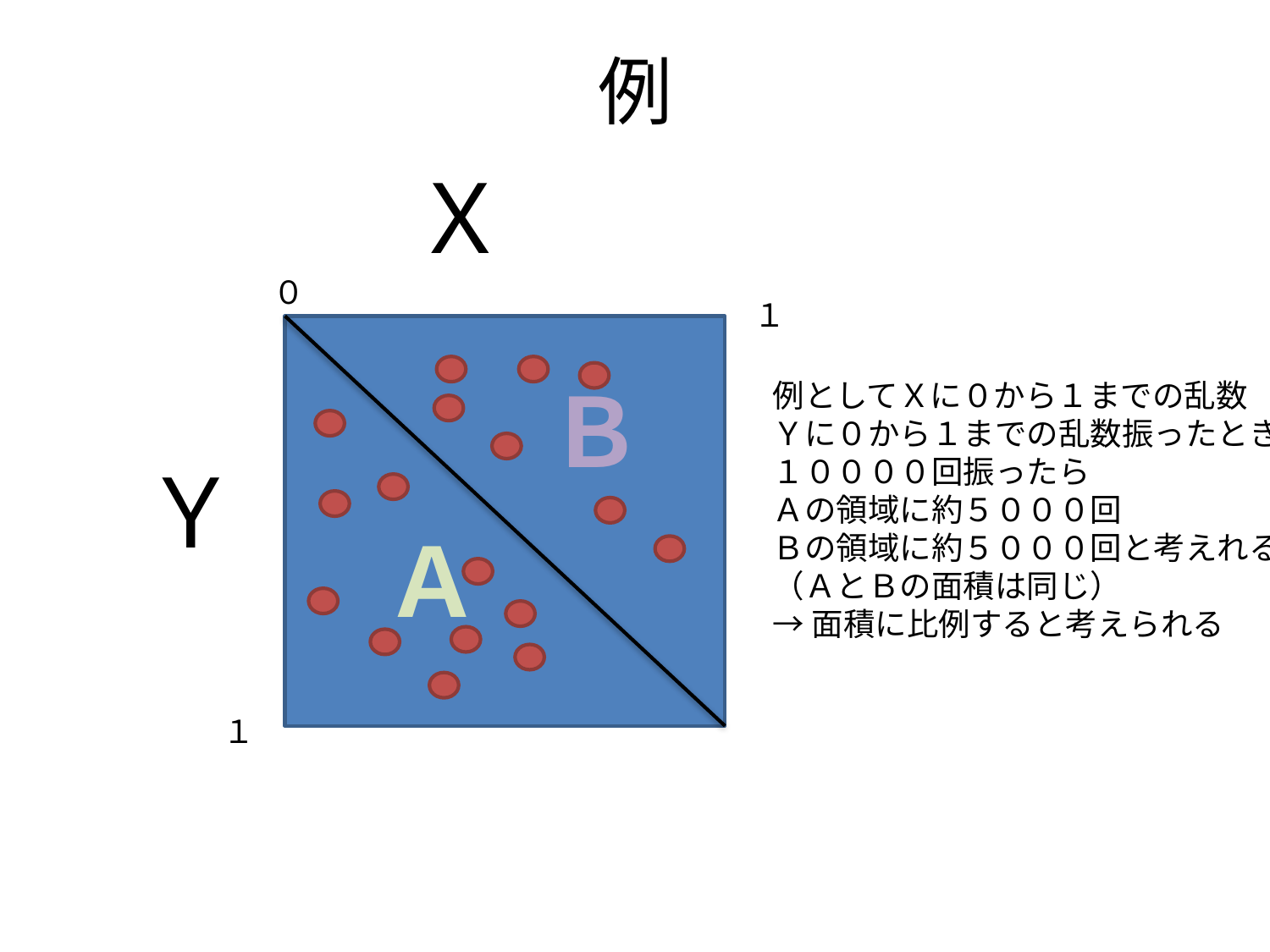

# 例
Ｘ
０
１

Ｂ
例としてＸに０から１までの乱数
Ｙに０から１までの乱数振ったとき
１００００回振ったら
Ａの領域に約５０００回
Ｂの領域に約５０００回と考えれる
（ＡとＢの面積は同じ）
→面積に比例すると考えられる

Ｙ

Ａ

１